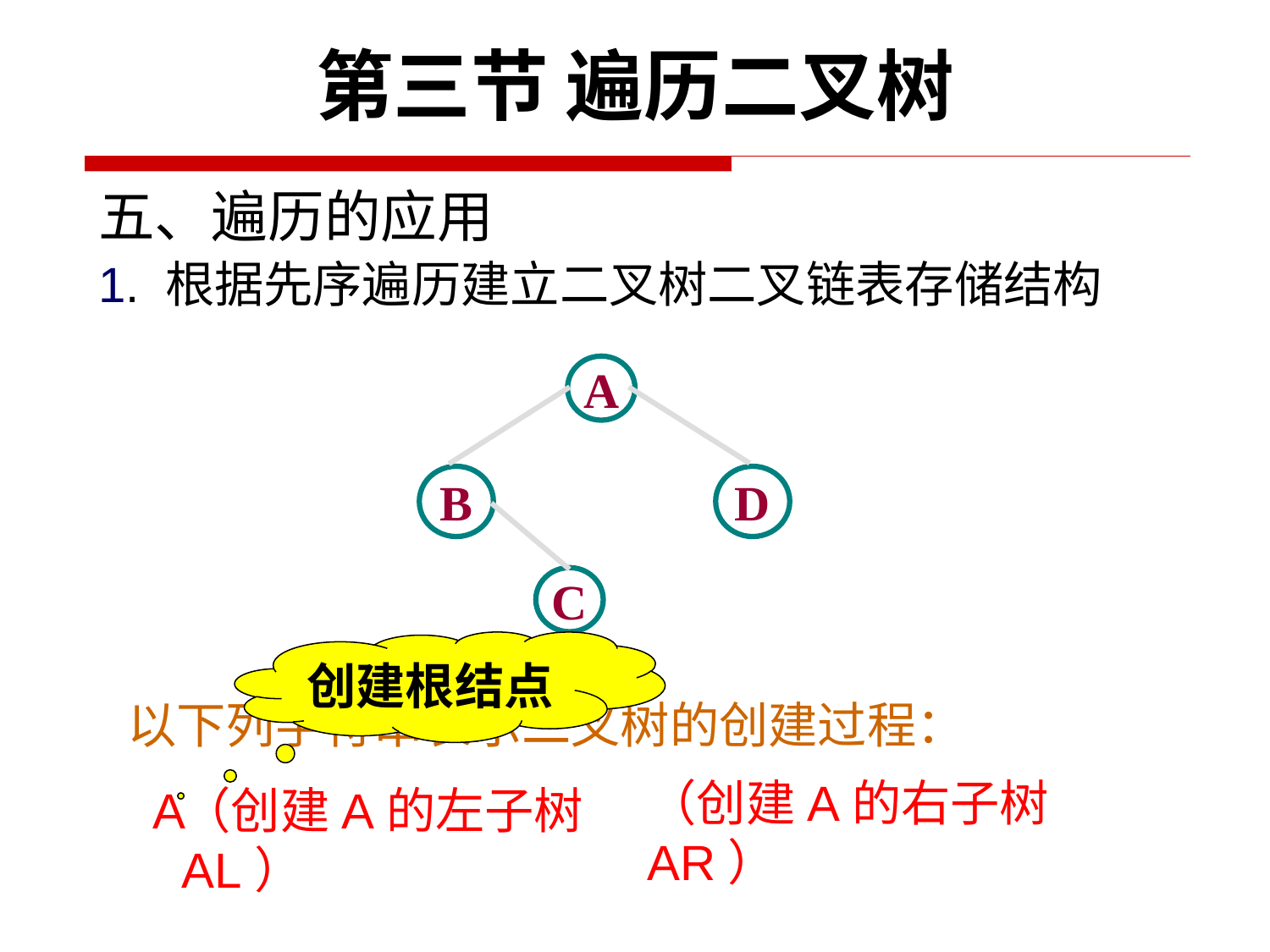

# 第三节 遍历二叉树
五、遍历的应用
1. 根据先序遍历建立二叉树二叉链表存储结构
A

B
D

C
创建根结点
以下列字符串表示二叉树的创建过程：
（创建A的右子树AR）
A
（创建A的左子树AL）